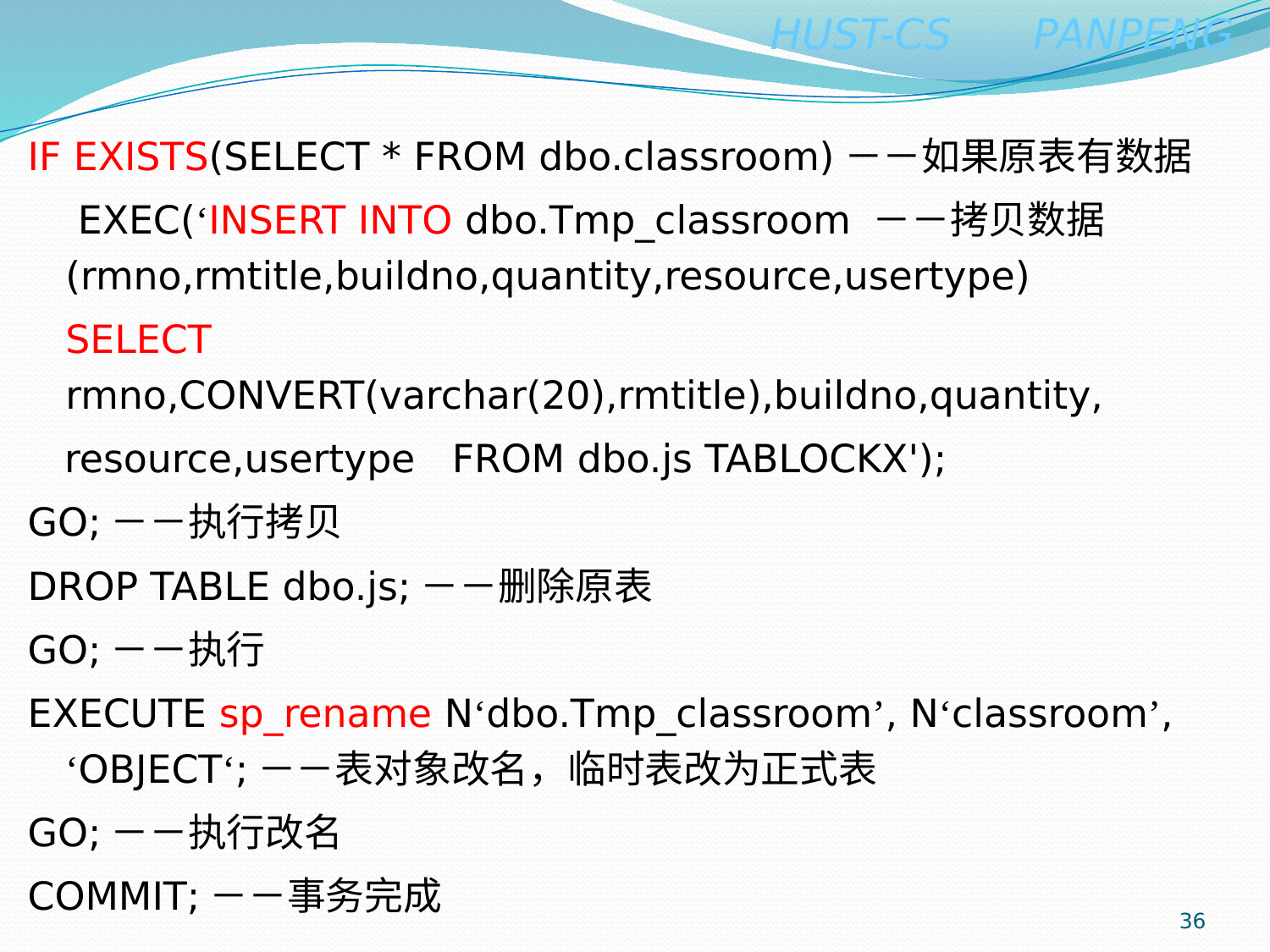

IF EXISTS(SELECT * FROM dbo.classroom)－－如果原表有数据
	 EXEC(‘INSERT INTO dbo.Tmp_classroom －－拷贝数据(rmno,rmtitle,buildno,quantity,resource,usertype)
	SELECT rmno,CONVERT(varchar(20),rmtitle),buildno,quantity,
   resource,usertype   FROM dbo.js TABLOCKX');
GO;－－执行拷贝
DROP TABLE dbo.js;－－删除原表
GO;－－执行
EXECUTE sp_rename N‘dbo.Tmp_classroom’, N‘classroom’, ‘OBJECT‘;－－表对象改名，临时表改为正式表
GO;－－执行改名
COMMIT;－－事务完成
36